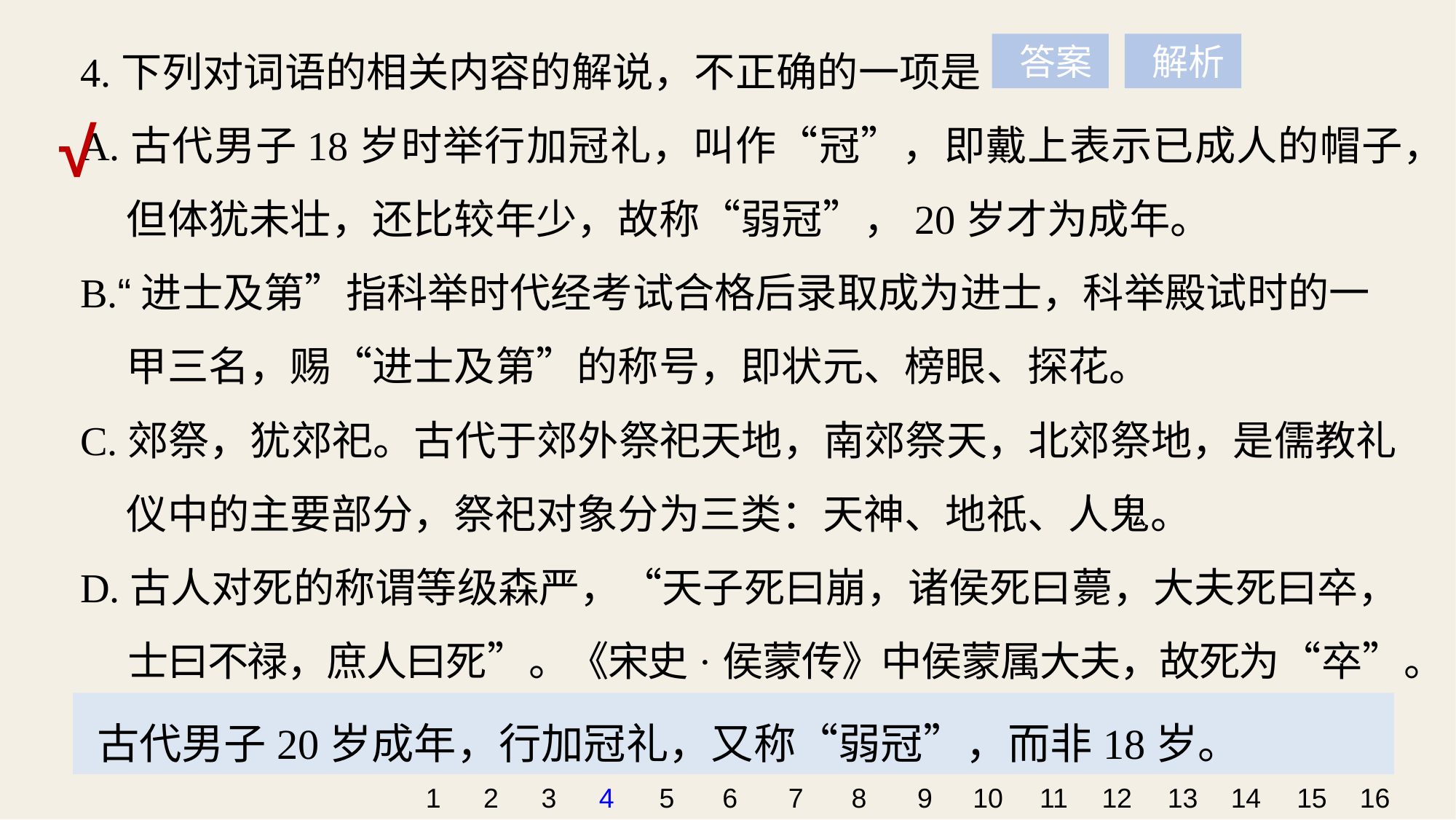

4.下列对词语的相关内容的解说，不正确的一项是
A.古代男子18岁时举行加冠礼，叫作“冠”，即戴上表示已成人的帽子，
    但体犹未壮，还比较年少，故称“弱冠”，20岁才为成年。
B.“进士及第”指科举时代经考试合格后录取成为进士，科举殿试时的一
    甲三名，赐“进士及第”的称号，即状元、榜眼、探花。
C.郊祭，犹郊祀。古代于郊外祭祀天地，南郊祭天，北郊祭地，是儒教礼
    仪中的主要部分，祭祀对象分为三类：天神、地祇、人鬼。
D.古人对死的称谓等级森严，“天子死曰崩，诸侯死曰薨，大夫死曰卒，
    士曰不禄，庶人曰死”。《宋史·侯蒙传》中侯蒙属大夫，故死为“卒”。
 答案
 解析
√
古代男子20岁成年，行加冠礼，又称“弱冠”，而非18岁。

1
2
3
4
5
6
7
8
9
10
11
12
13
14
15
16